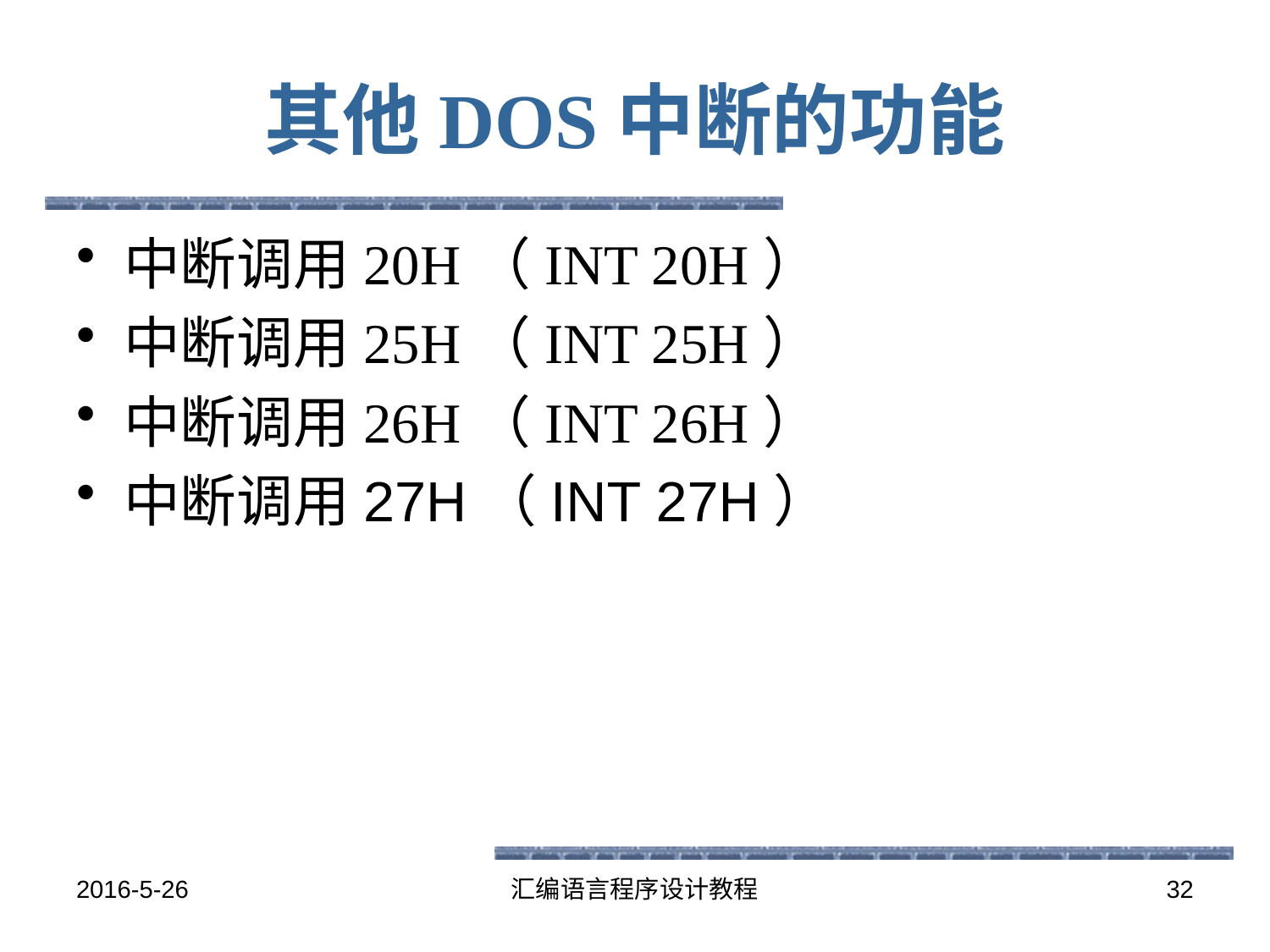

# 其他DOS中断的功能
中断调用20H（INT 20H）
中断调用25H（INT 25H）
中断调用26H（INT 26H）
中断调用27H（INT 27H）
2016-5-26
汇编语言程序设计教程
32